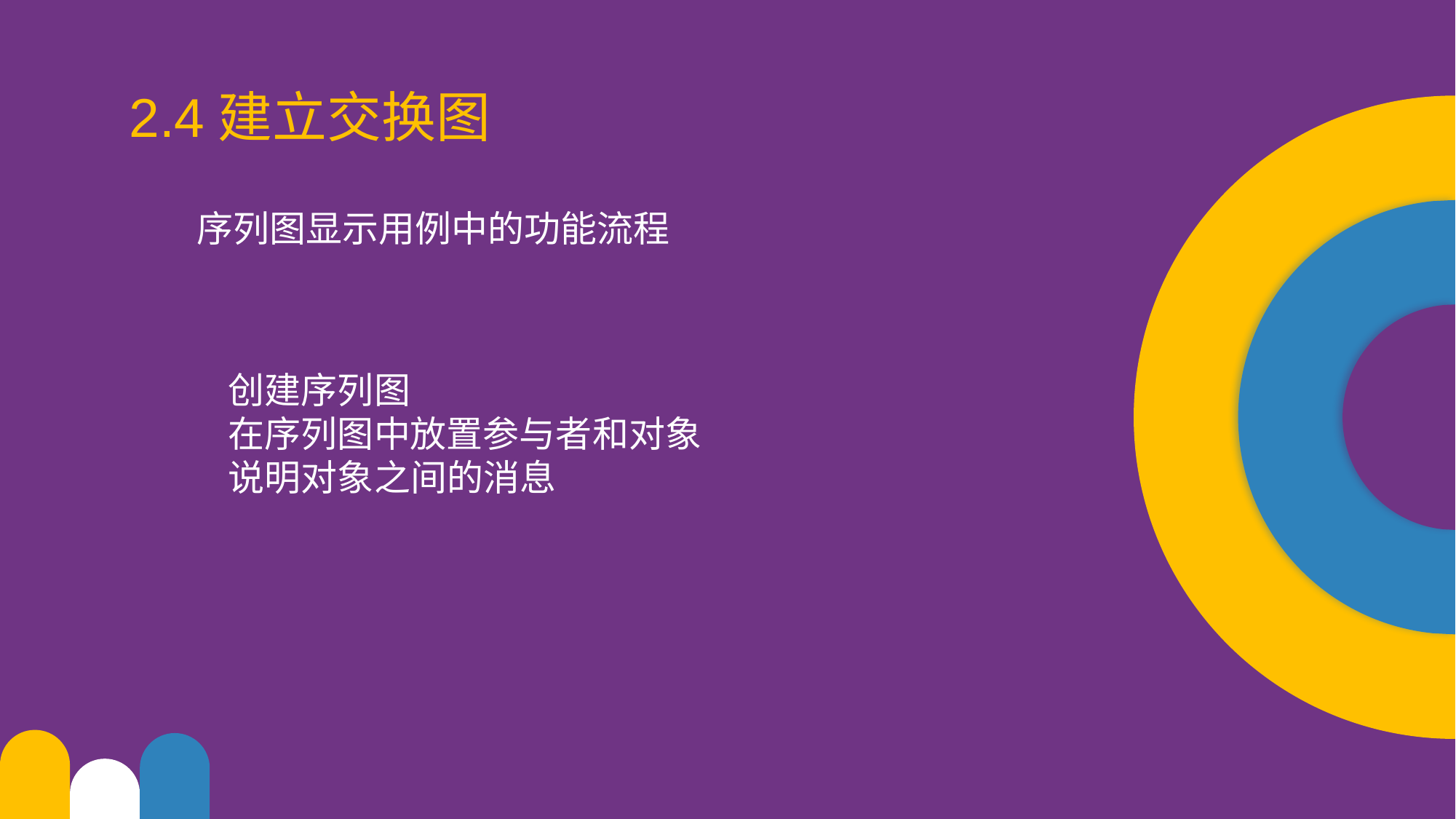

2.4建立交换图

序列图显示用例中的功能流程

创建序列图
在序列图中放置参与者和对象
说明对象之间的消息